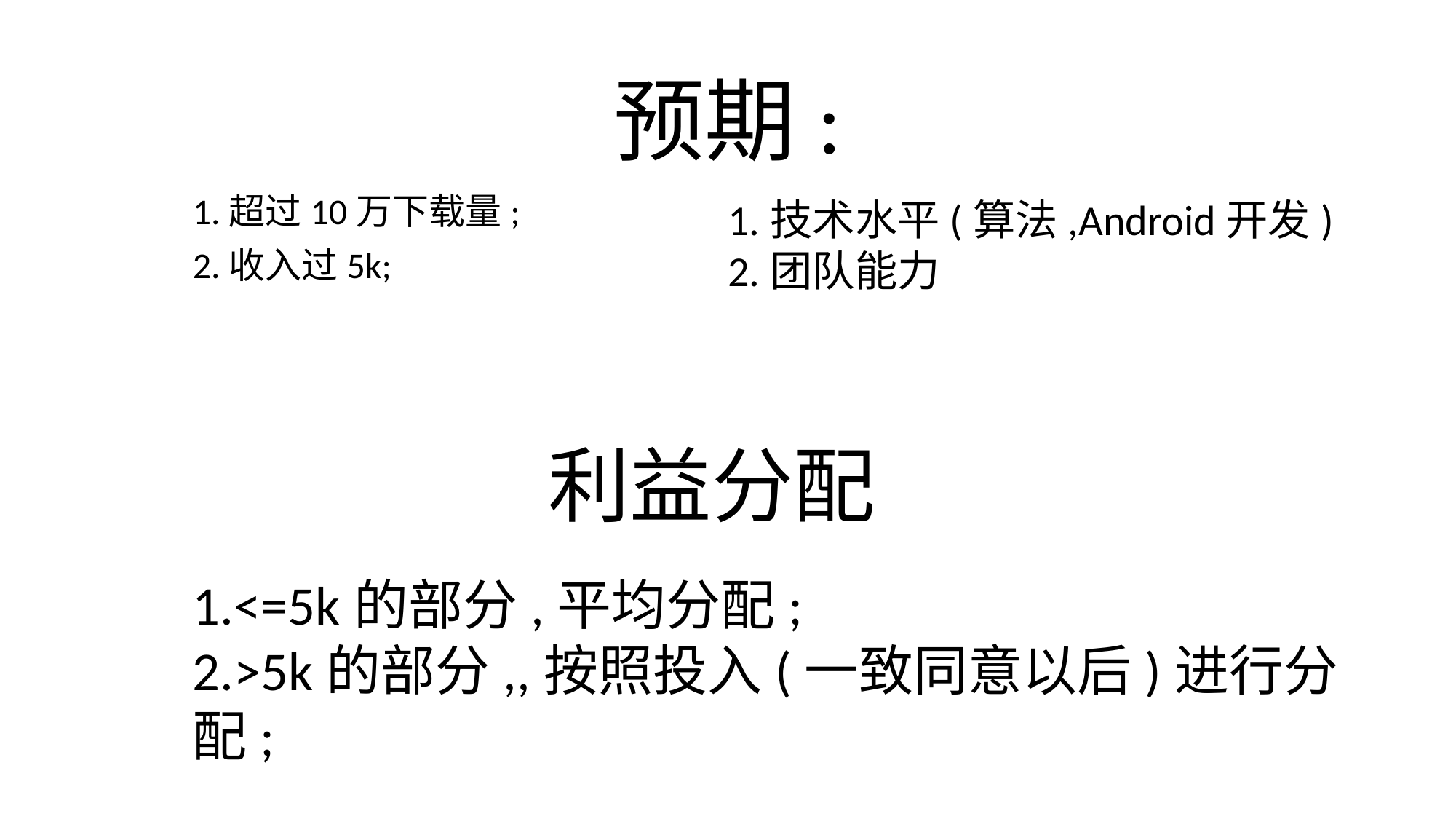

# 预期:
1.超过10万下载量;
2.收入过5k;

1.技术水平(算法,Android开发)
2.团队能力
利益分配
1.<=5k的部分,平均分配;
2.>5k的部分,,按照投入(一致同意以后)进行分配;